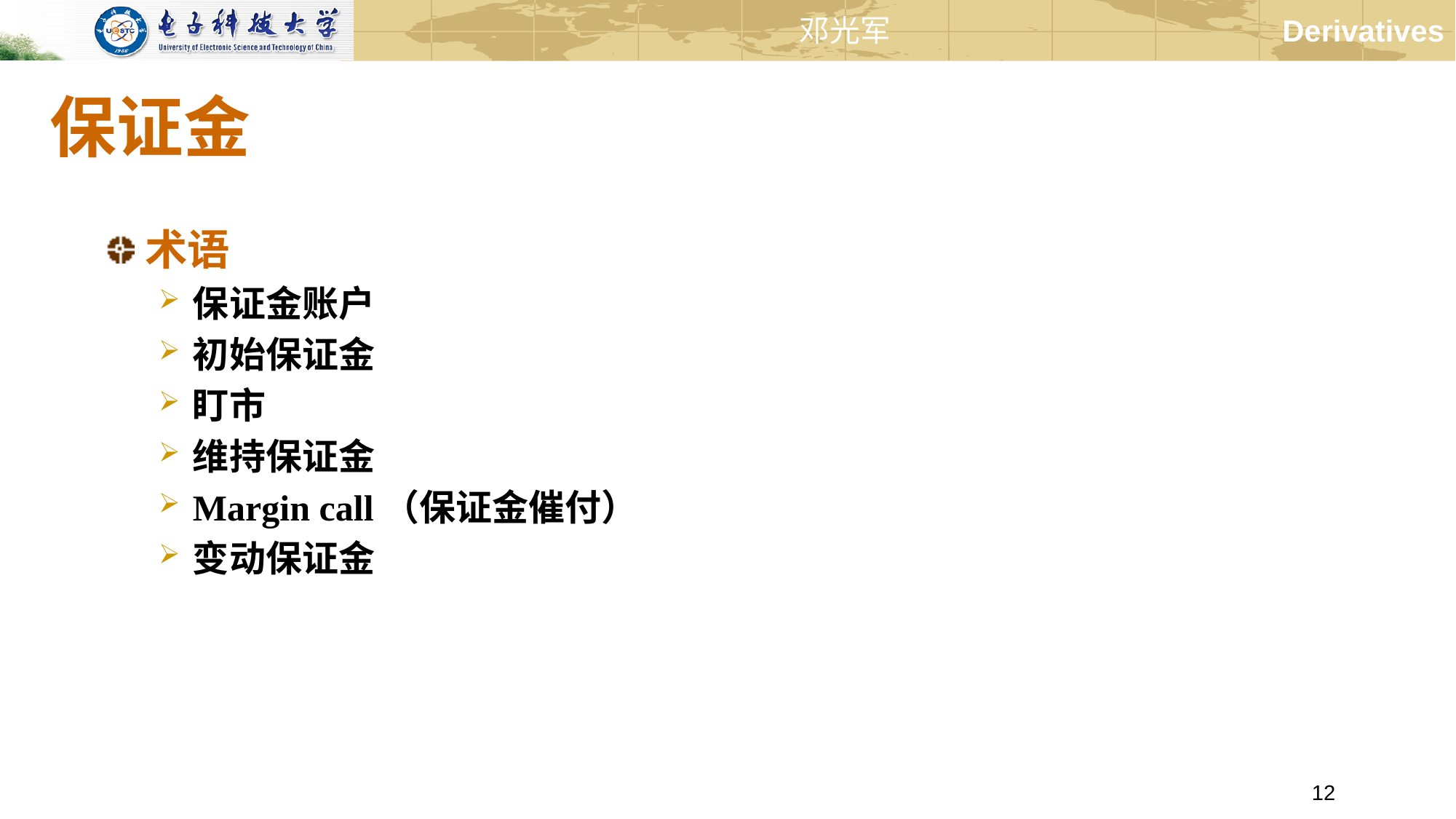

# 保证金
术语
保证金账户
初始保证金
盯市
维持保证金
Margin call（保证金催付）
变动保证金